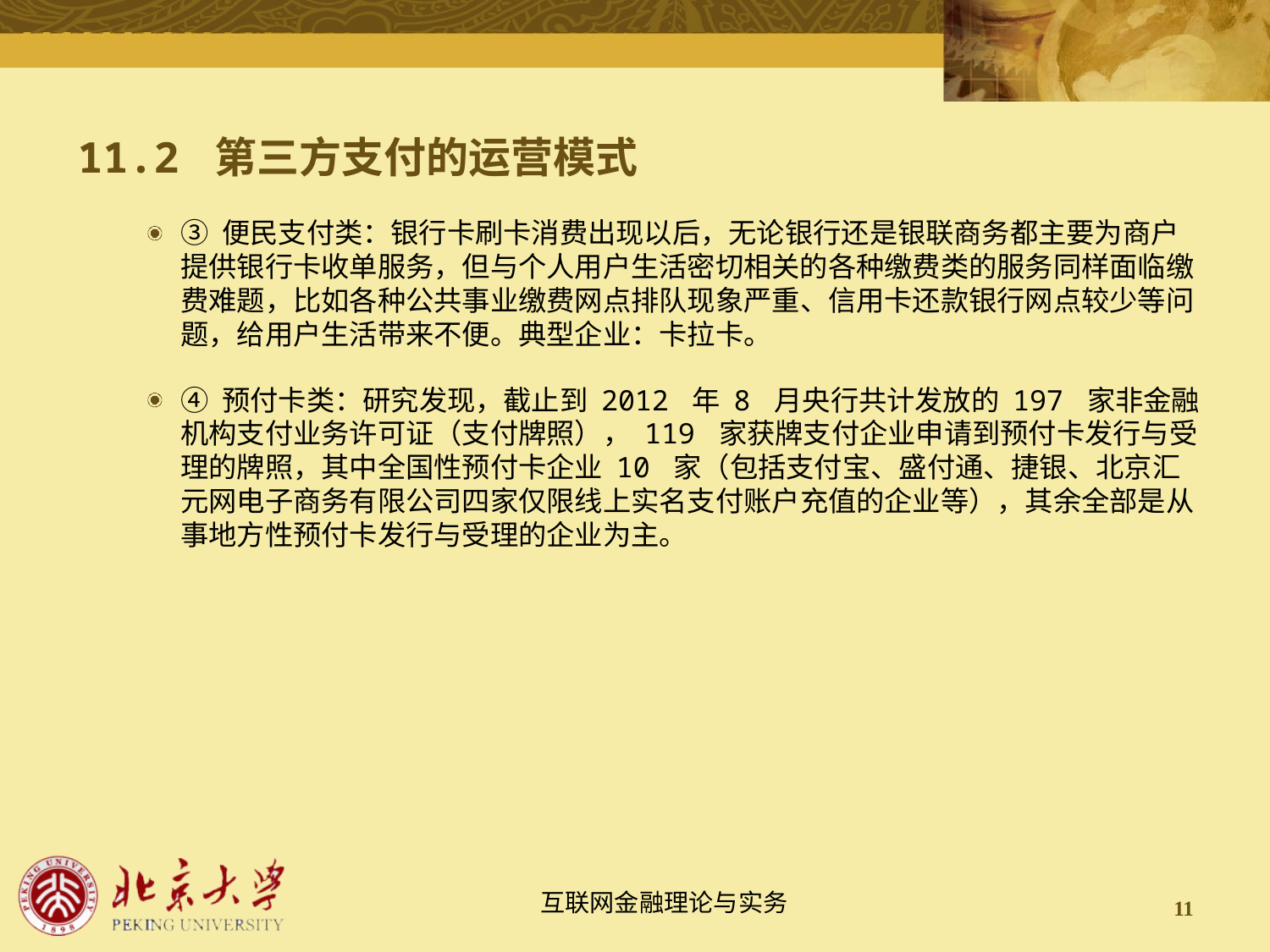

# 11.2 第三方支付的运营模式
③ 便民支付类：银行卡刷卡消费出现以后，无论银行还是银联商务都主要为商户提供银行卡收单服务，但与个人用户生活密切相关的各种缴费类的服务同样面临缴费难题，比如各种公共事业缴费网点排队现象严重、信用卡还款银行网点较少等问题，给用户生活带来不便。典型企业：卡拉卡。
④ 预付卡类：研究发现，截止到 2012 年 8 月央行共计发放的 197 家非金融机构支付业务许可证（支付牌照）， 119 家获牌支付企业申请到预付卡发行与受理的牌照，其中全国性预付卡企业 10 家（包括支付宝、盛付通、捷银、北京汇元网电子商务有限公司四家仅限线上实名支付账户充值的企业等），其余全部是从事地方性预付卡发行与受理的企业为主。
11